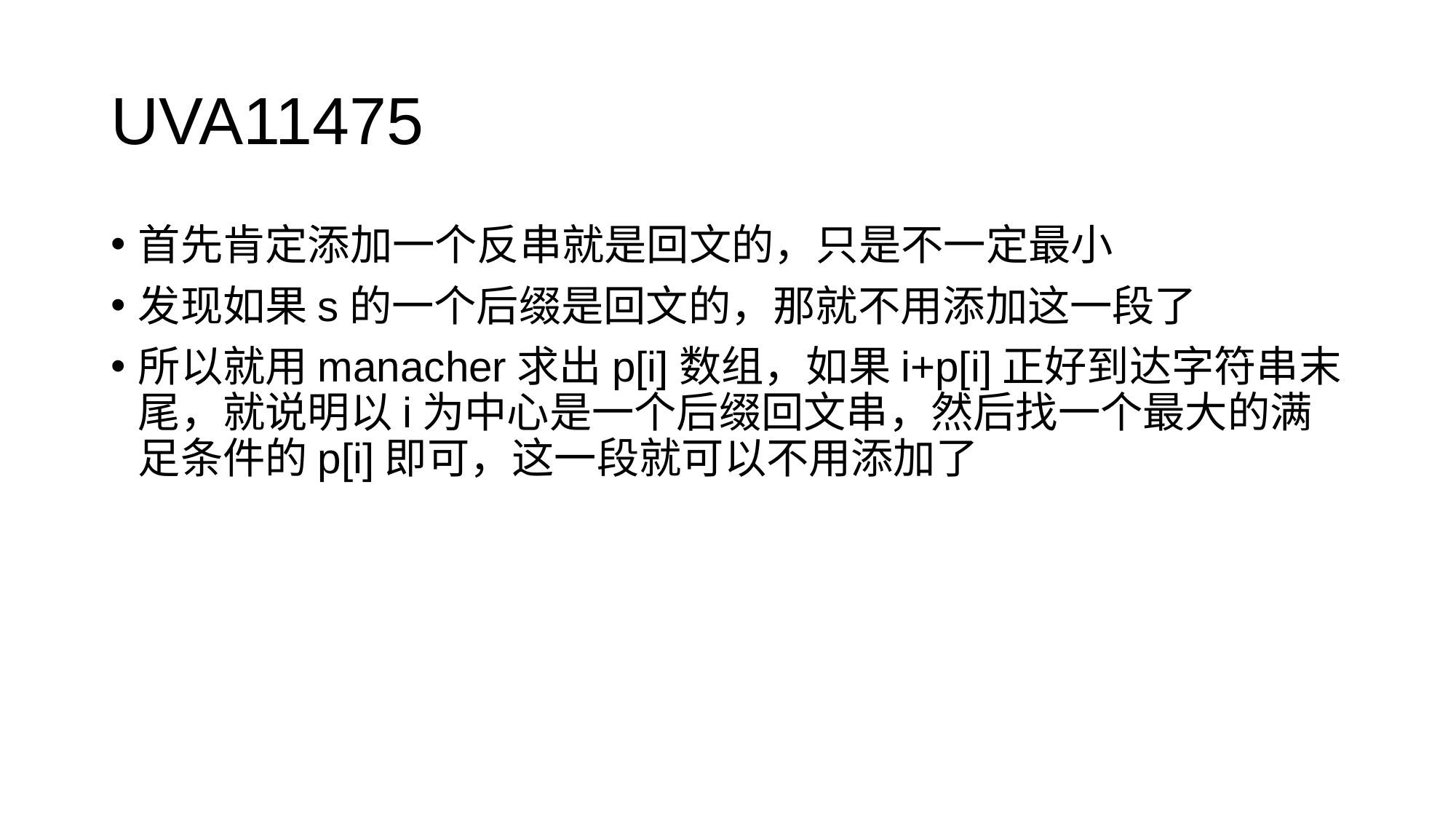

# UVA11475
首先肯定添加一个反串就是回文的，只是不一定最小
发现如果s的一个后缀是回文的，那就不用添加这一段了
所以就用manacher求出p[i]数组，如果i+p[i]正好到达字符串末尾，就说明以i为中心是一个后缀回文串，然后找一个最大的满足条件的p[i]即可，这一段就可以不用添加了